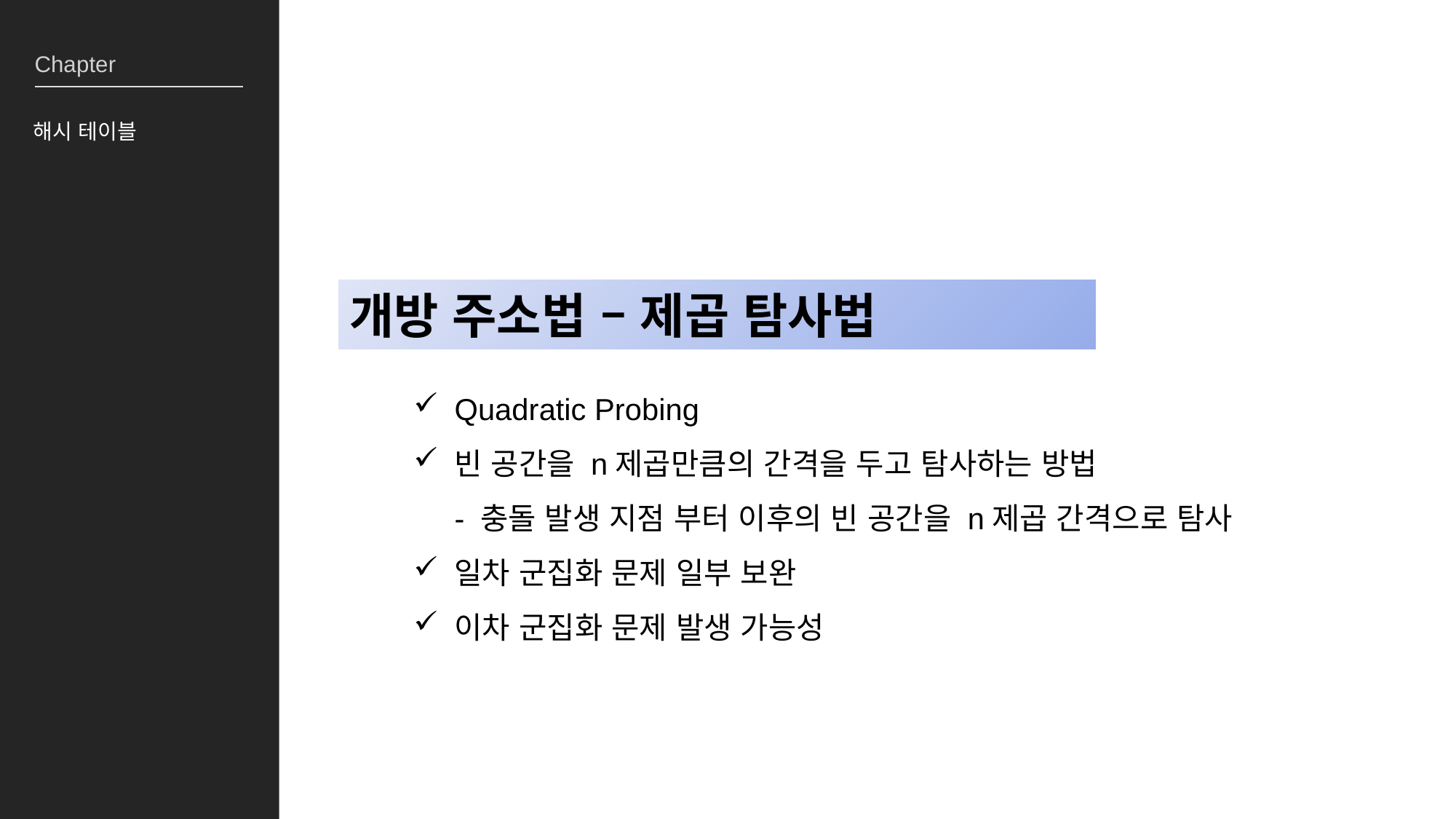

해시 테이블
개방 주소법 – 제곱 탐사법
Quadratic Probing
빈 공간을 n제곱만큼의 간격을 두고 탐사하는 방법
- 충돌 발생 지점 부터 이후의 빈 공간을 n제곱 간격으로 탐사
일차 군집화 문제 일부 보완
이차 군집화 문제 발생 가능성